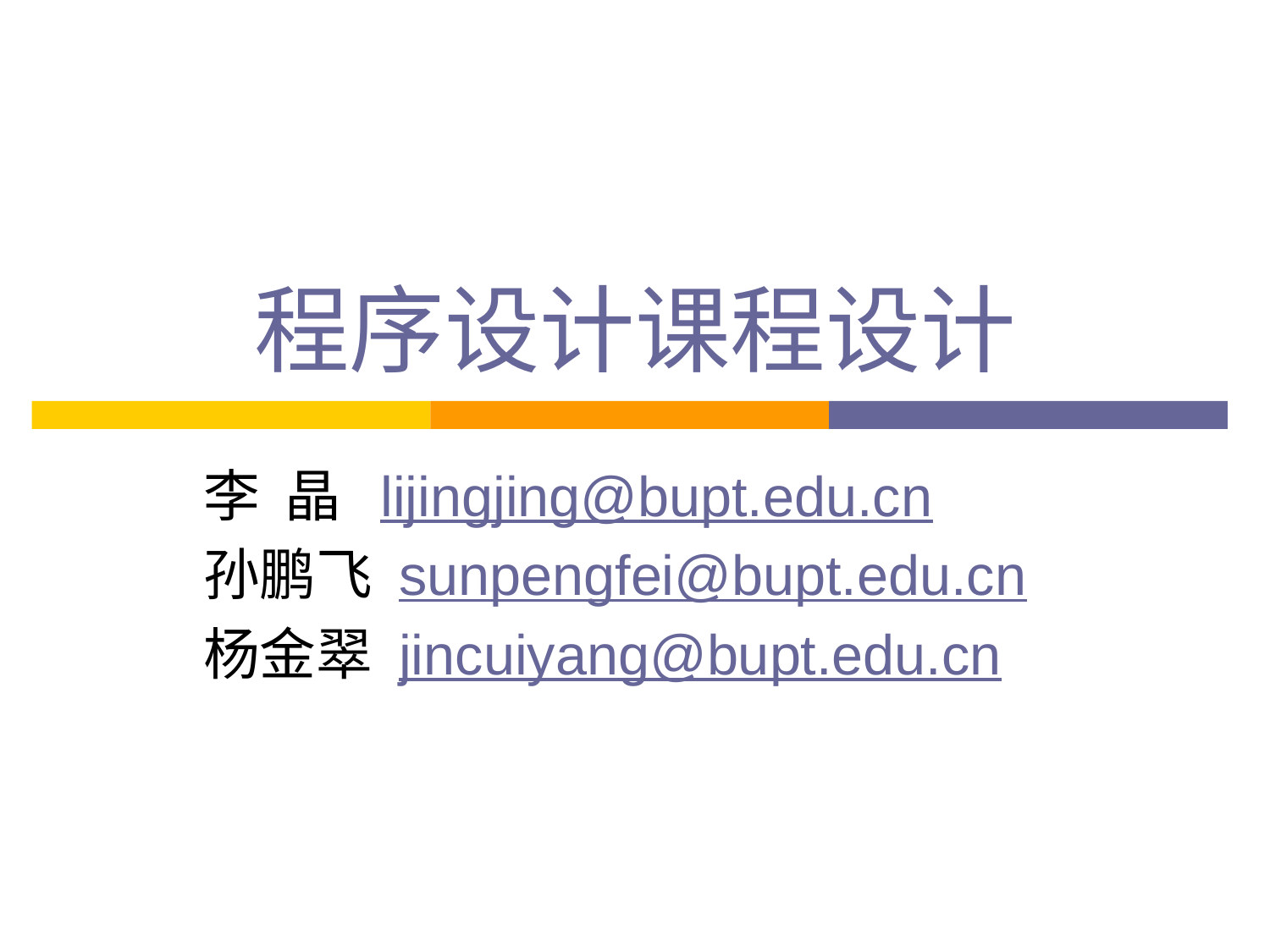

# 程序设计课程设计
李  晶  lijingjing@bupt.edu.cn
孙鹏飞 sunpengfei@bupt.edu.cn
杨金翠 jincuiyang@bupt.edu.cn